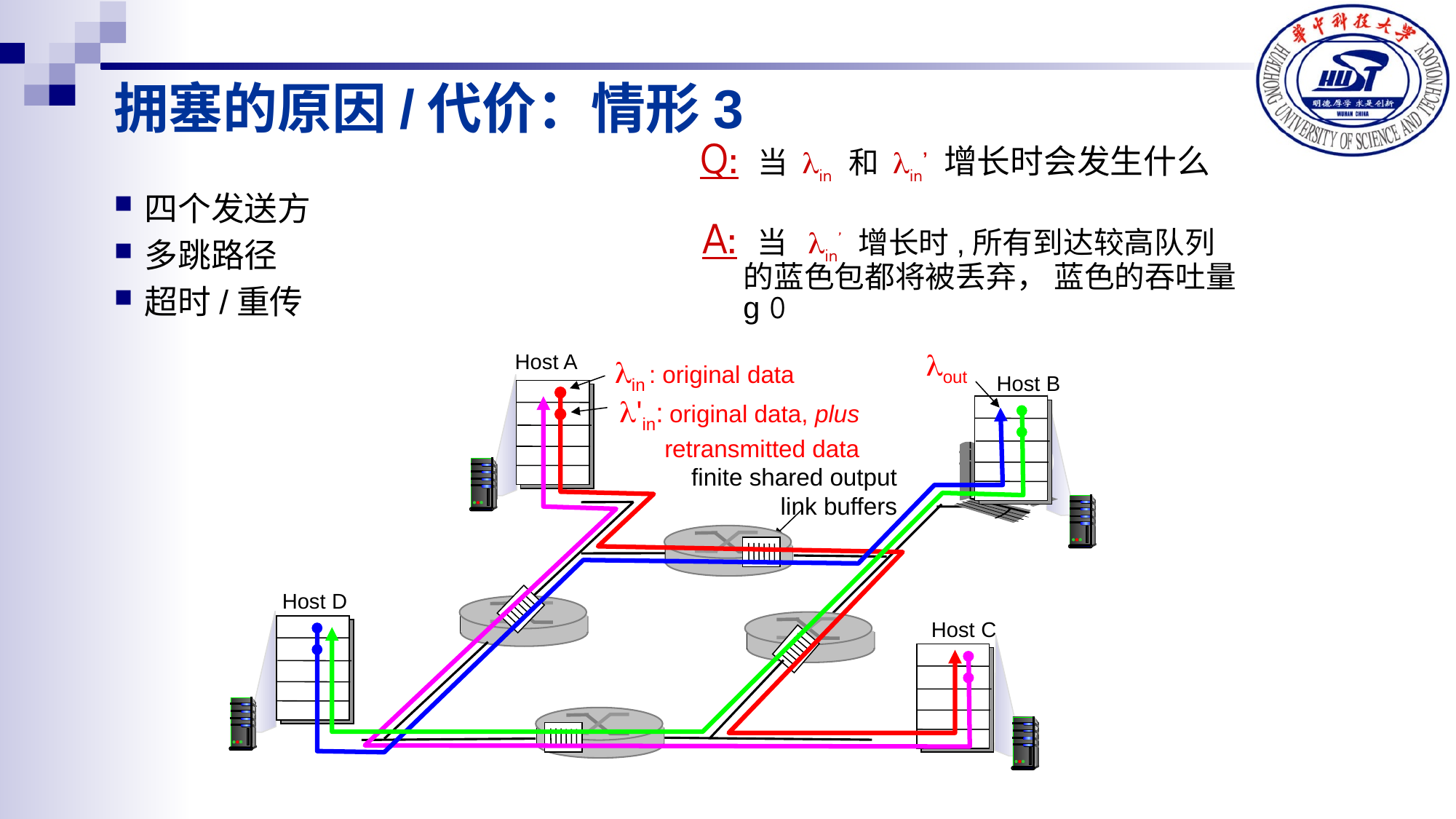

# 拥塞的原因/代价：情形3
Q: 当 λin 和 λin’ 增长时会发生什么
四个发送方
多跳路径
超时/重传

A: 当  λin’ 增长时,所有到达较高队列的蓝色包都将被丢弃， 蓝色的吞吐量g 0
λout
Host A
λin : original data
Host B

λ'in: original data, plus retransmitted data

finite shared output link buffers

Host D

Host C

14